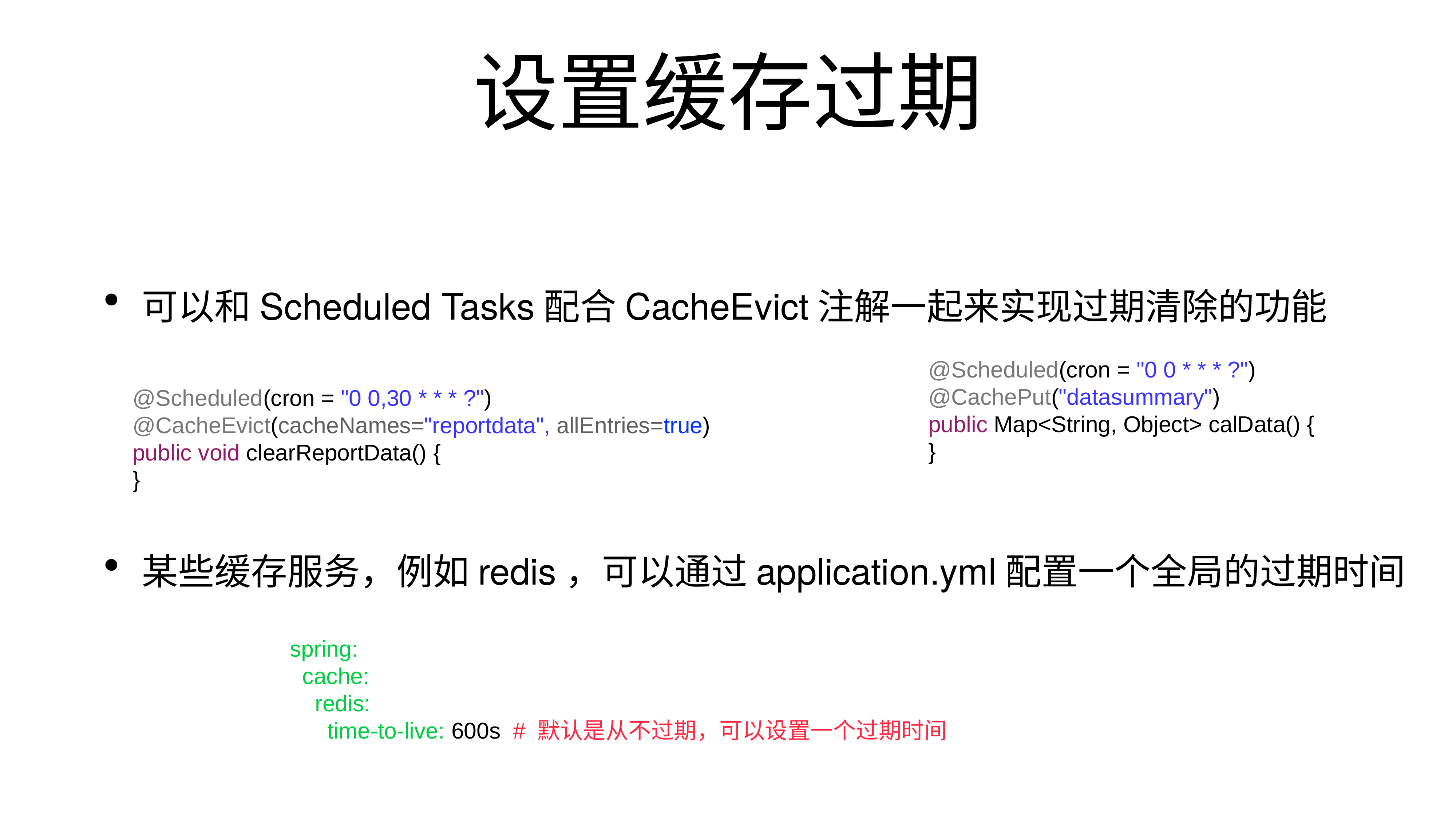

# 设置缓存过期
可以和Scheduled Tasks配合CacheEvict注解一起来实现过期清除的功能

某些缓存服务，例如redis，可以通过application.yml配置一个全局的过期时间
    @Scheduled(cron = "0 0 * * * ?")
    @CachePut("datasummary")
    public Map<String, Object> calData() {
    }
    @Scheduled(cron = "0 0,30 * * * ?")
    @CacheEvict(cacheNames="reportdata", allEntries=true)
    public void clearReportData() {
    }
spring:
  cache:
    redis:
      time-to-live: 600s  # 默认是从不过期，可以设置一个过期时间